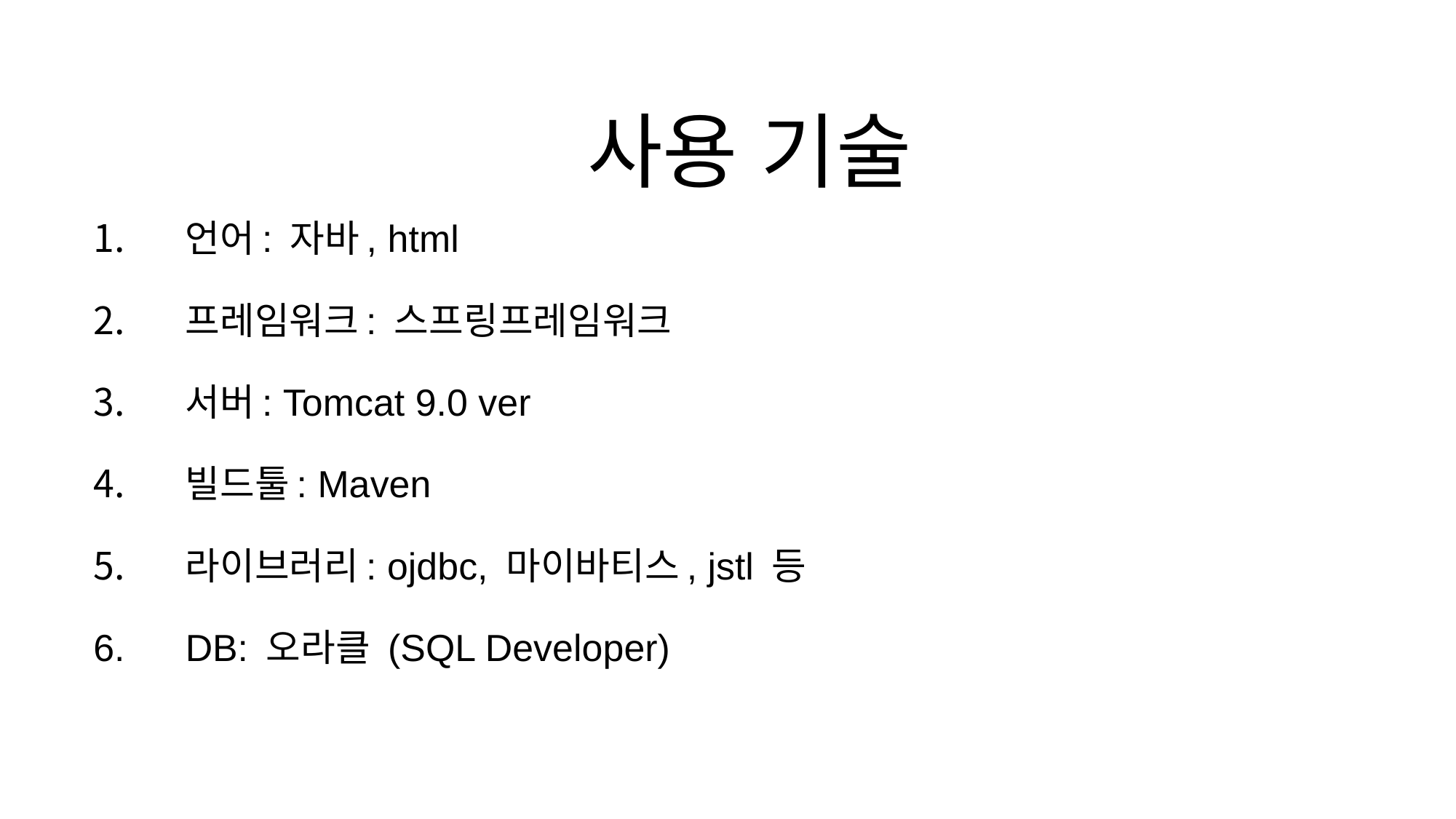

사용 기술
언어: 자바, html

프레임워크: 스프링프레임워크

서버: Tomcat 9.0 ver

빌드툴: Maven

라이브러리: ojdbc, 마이바티스, jstl 등

DB: 오라클 (SQL Developer)